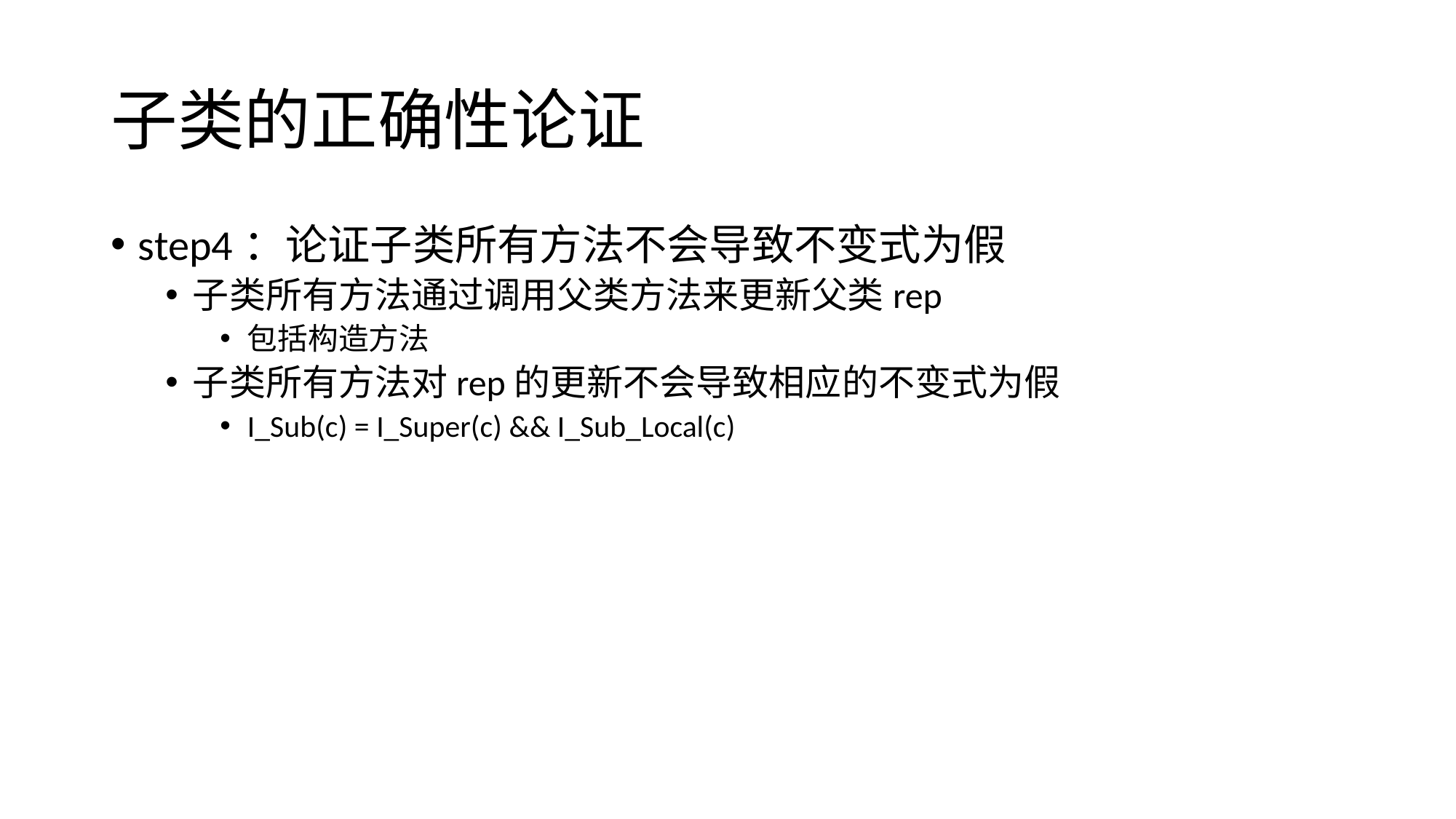

# 子类的正确性论证
step4：论证子类所有方法不会导致不变式为假
子类所有方法通过调用父类方法来更新父类rep
包括构造方法
子类所有方法对rep的更新不会导致相应的不变式为假
I_Sub(c) = I_Super(c) && I_Sub_Local(c)